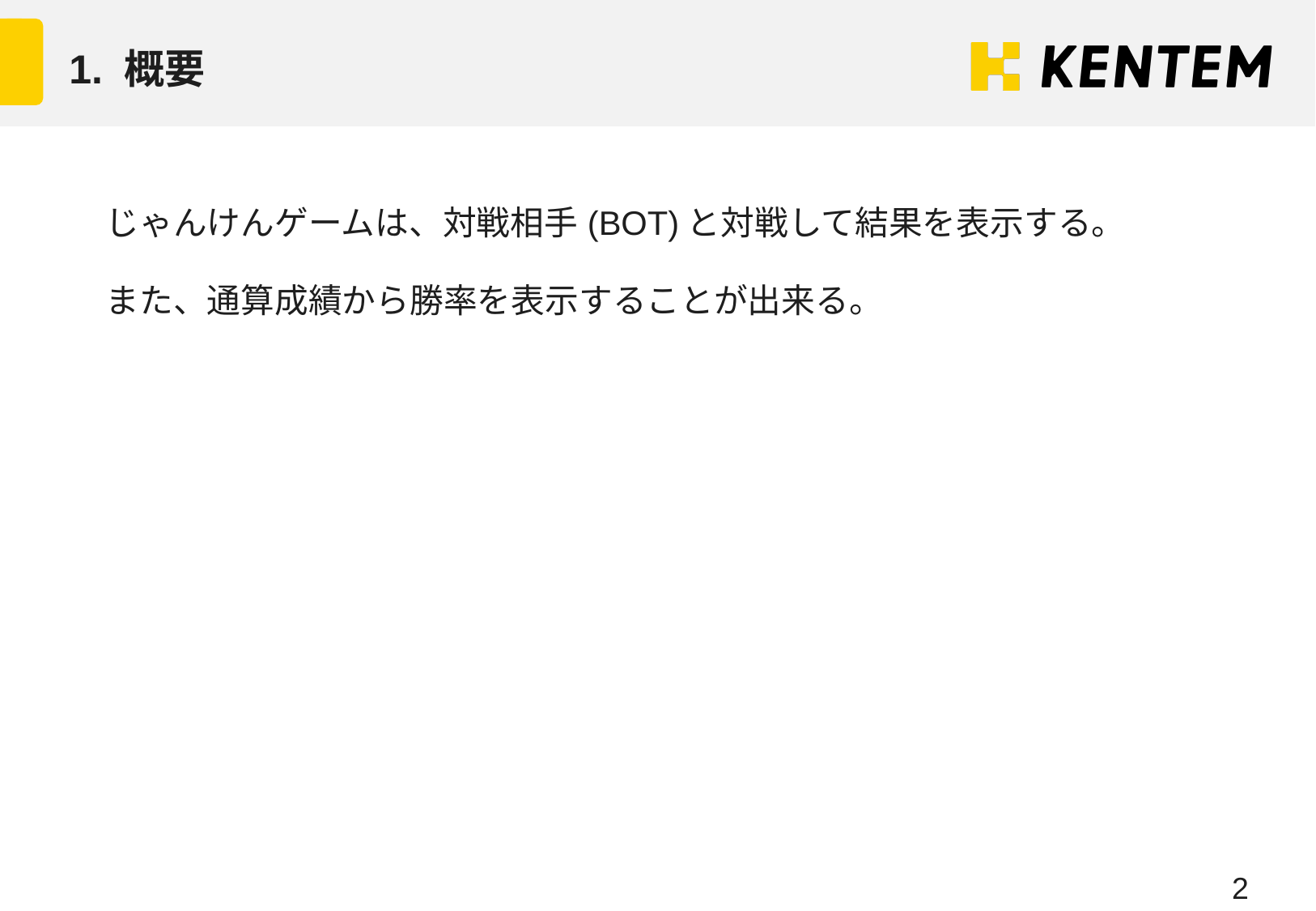

# 1. 概要
じゃんけんゲームは、対戦相手(BOT)と対戦して結果を表示する。
また、通算成績から勝率を表示することが出来る。
2